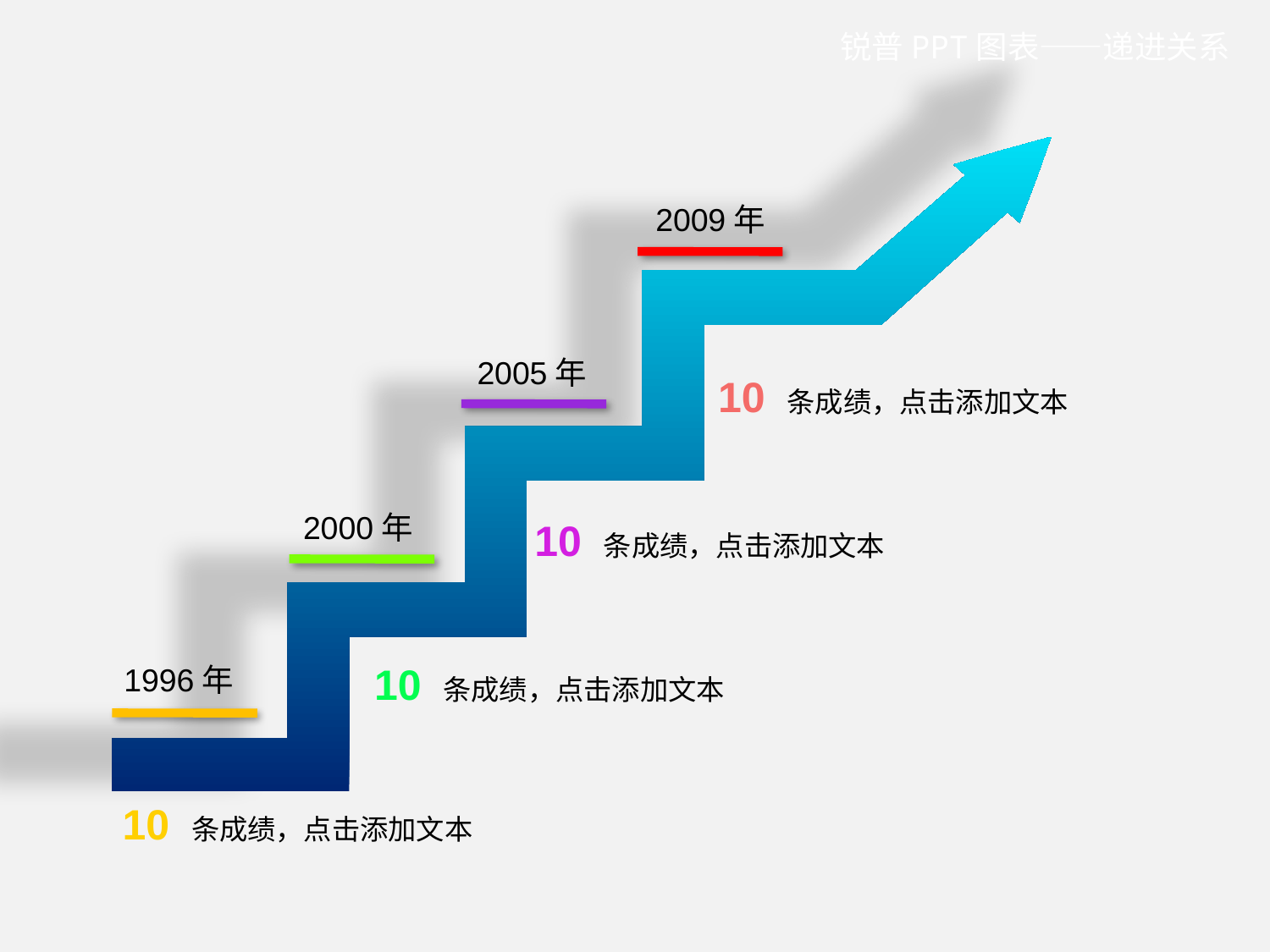

锐普PPT图表——递进关系

2009年
2005年
10 条成绩，点击添加文本
2000年
10 条成绩，点击添加文本
10 条成绩，点击添加文本
1996年
10 条成绩，点击添加文本